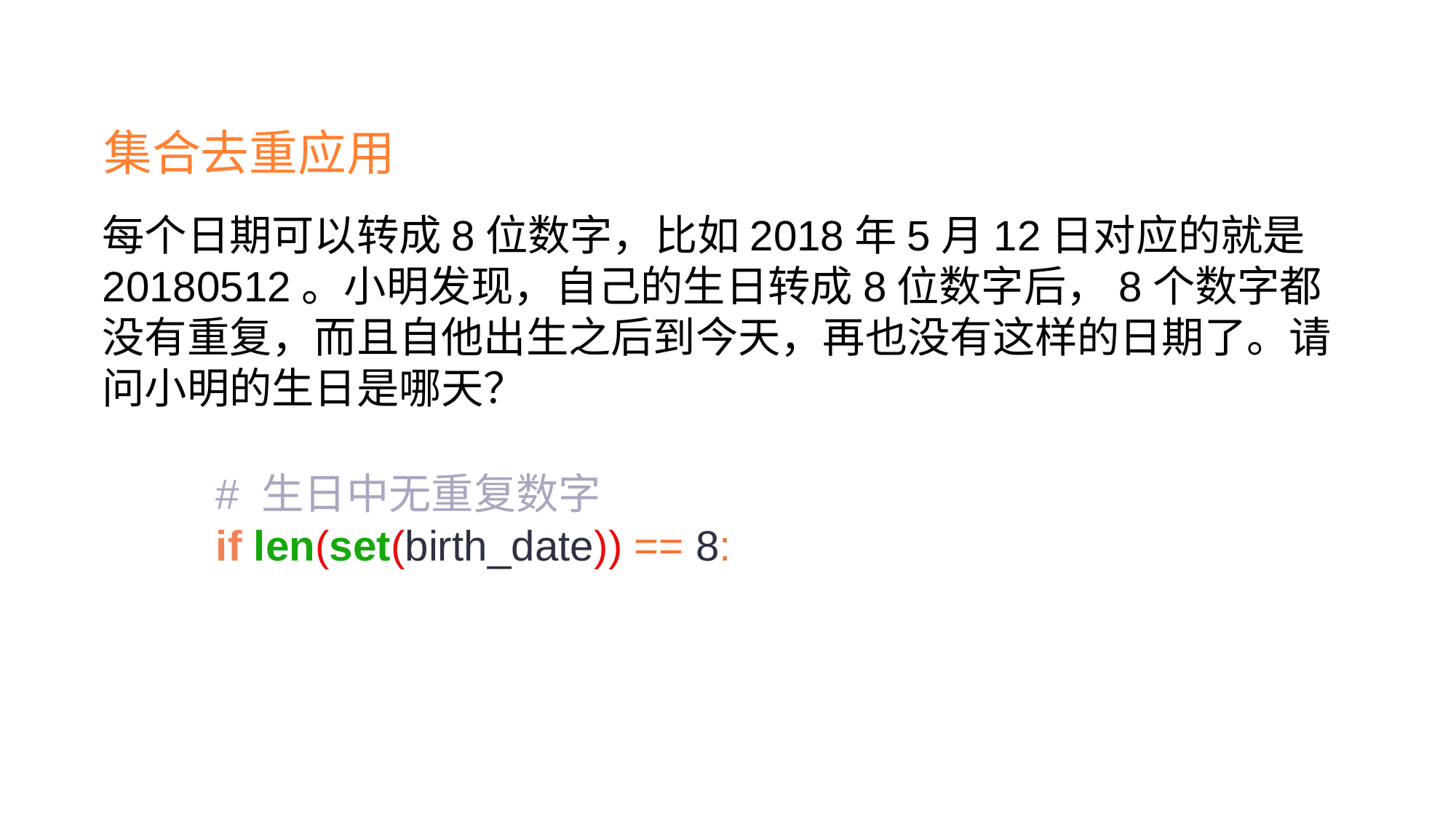

集合去重应用
每个日期可以转成8位数字，比如2018年5月12日对应的就是20180512。小明发现，自己的生日转成8位数字后，8个数字都没有重复，而且自他出生之后到今天，再也没有这样的日期了。请问小明的生日是哪天？
# 生日中无重复数字
if len(set(birth_date)) == 8: